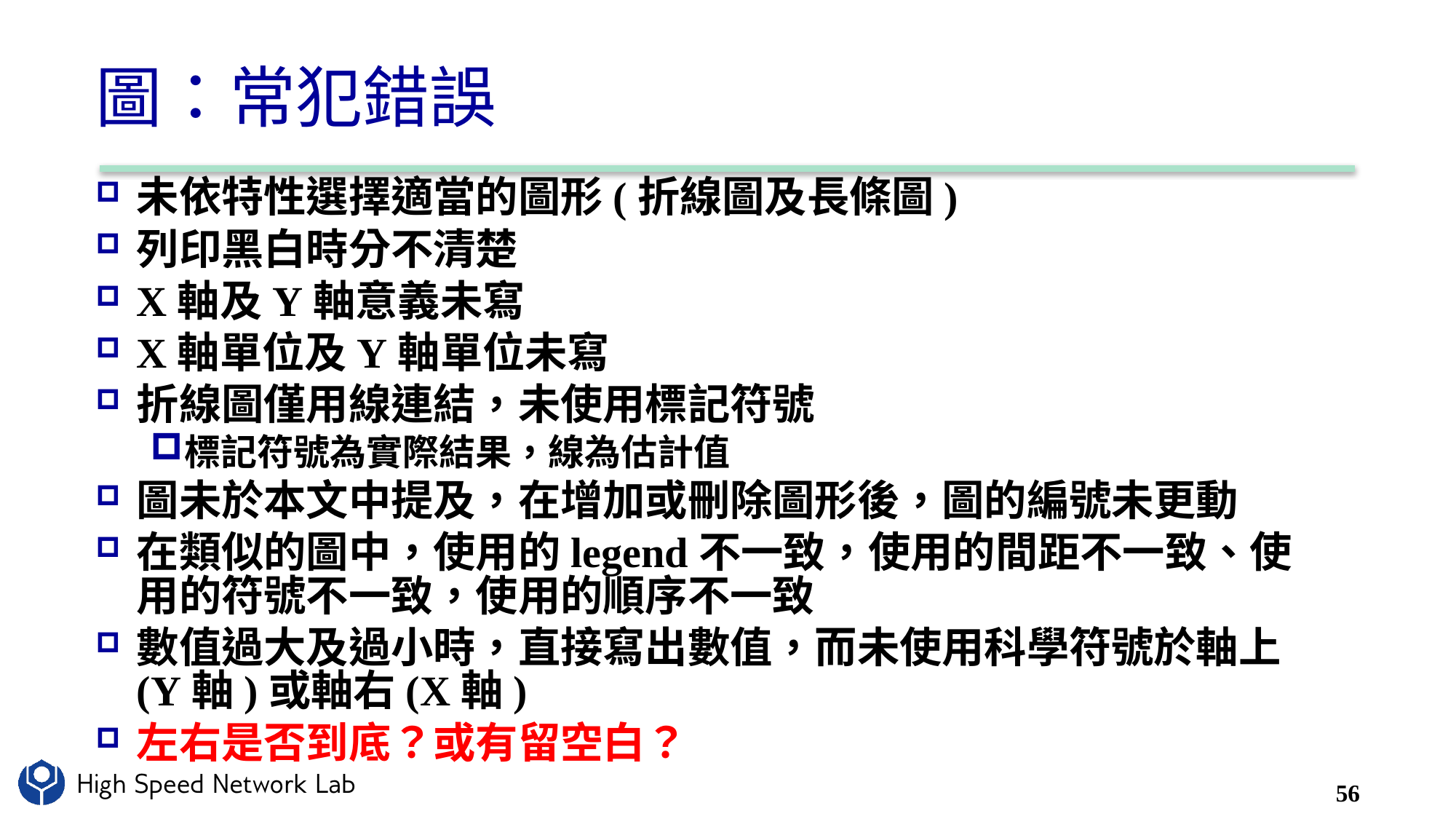

# 圖：常犯錯誤
未依特性選擇適當的圖形(折線圖及長條圖)
列印黑白時分不清楚
X軸及Y軸意義未寫
X軸單位及Y軸單位未寫
折線圖僅用線連結，未使用標記符號
標記符號為實際結果，線為估計值
圖未於本文中提及，在增加或刪除圖形後，圖的編號未更動
在類似的圖中，使用的legend不一致，使用的間距不一致、使用的符號不一致，使用的順序不一致
數值過大及過小時，直接寫出數值，而未使用科學符號於軸上(Y軸)或軸右(X軸)
左右是否到底？或有留空白？

56